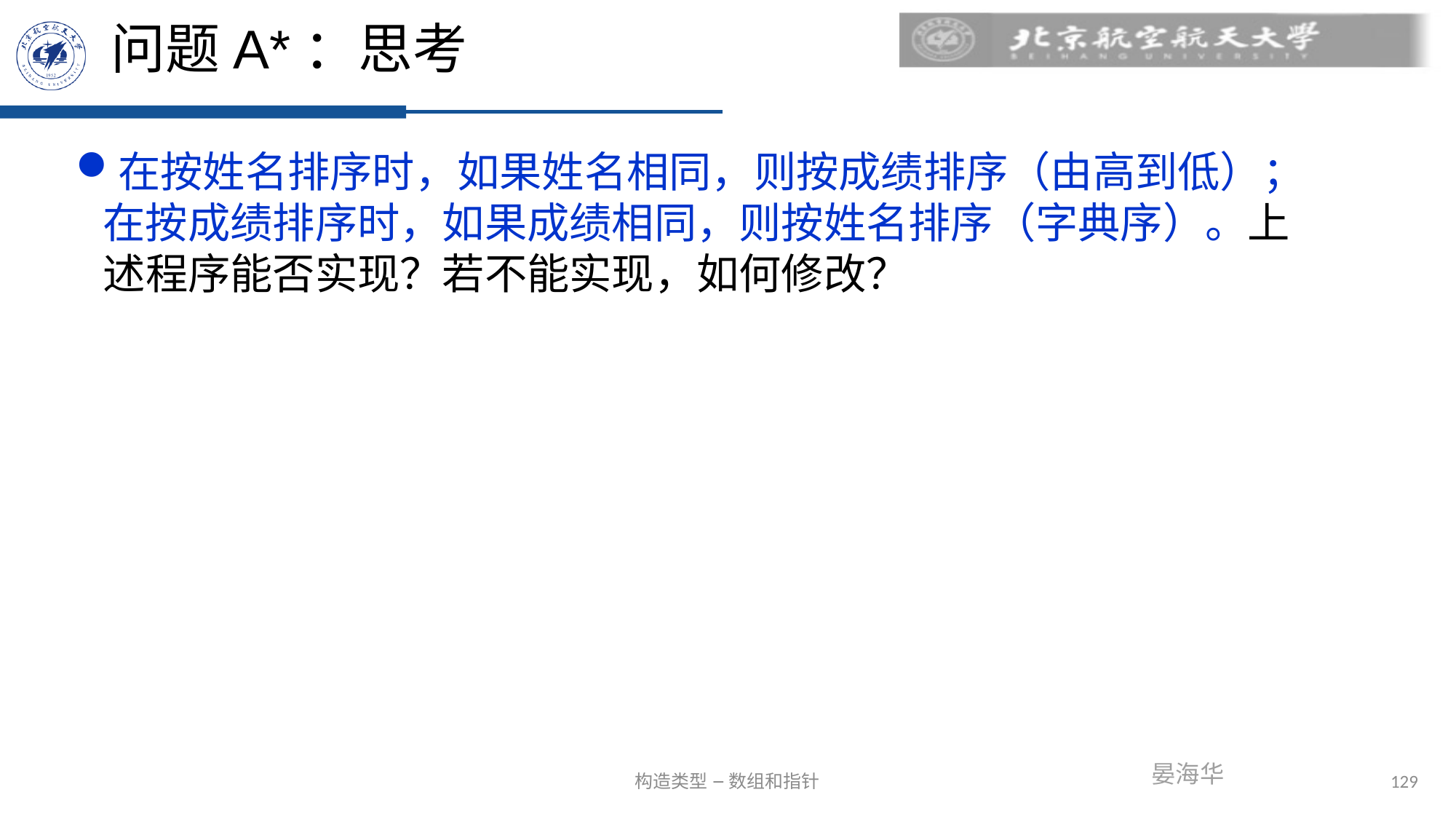

# 问题A*：思考
在按姓名排序时，如果姓名相同，则按成绩排序（由高到低）；在按成绩排序时，如果成绩相同，则按姓名排序（字典序）。上述程序能否实现？若不能实现，如何修改？
129
构造类型 – 数组和指针